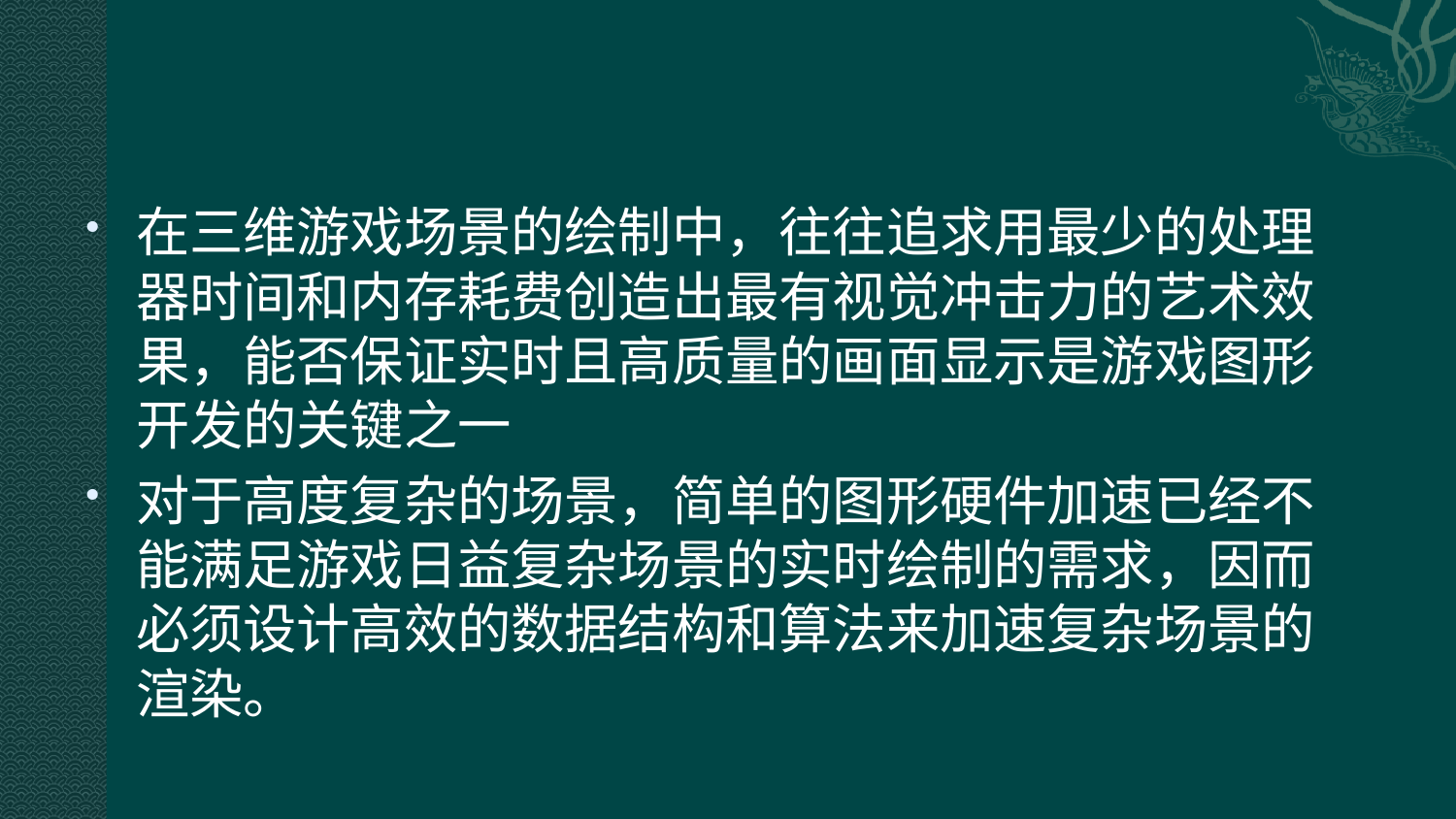

#
在三维游戏场景的绘制中，往往追求用最少的处理器时间和内存耗费创造出最有视觉冲击力的艺术效果，能否保证实时且高质量的画面显示是游戏图形开发的关键之一
对于高度复杂的场景，简单的图形硬件加速已经不能满足游戏日益复杂场景的实时绘制的需求，因而必须设计高效的数据结构和算法来加速复杂场景的渲染。